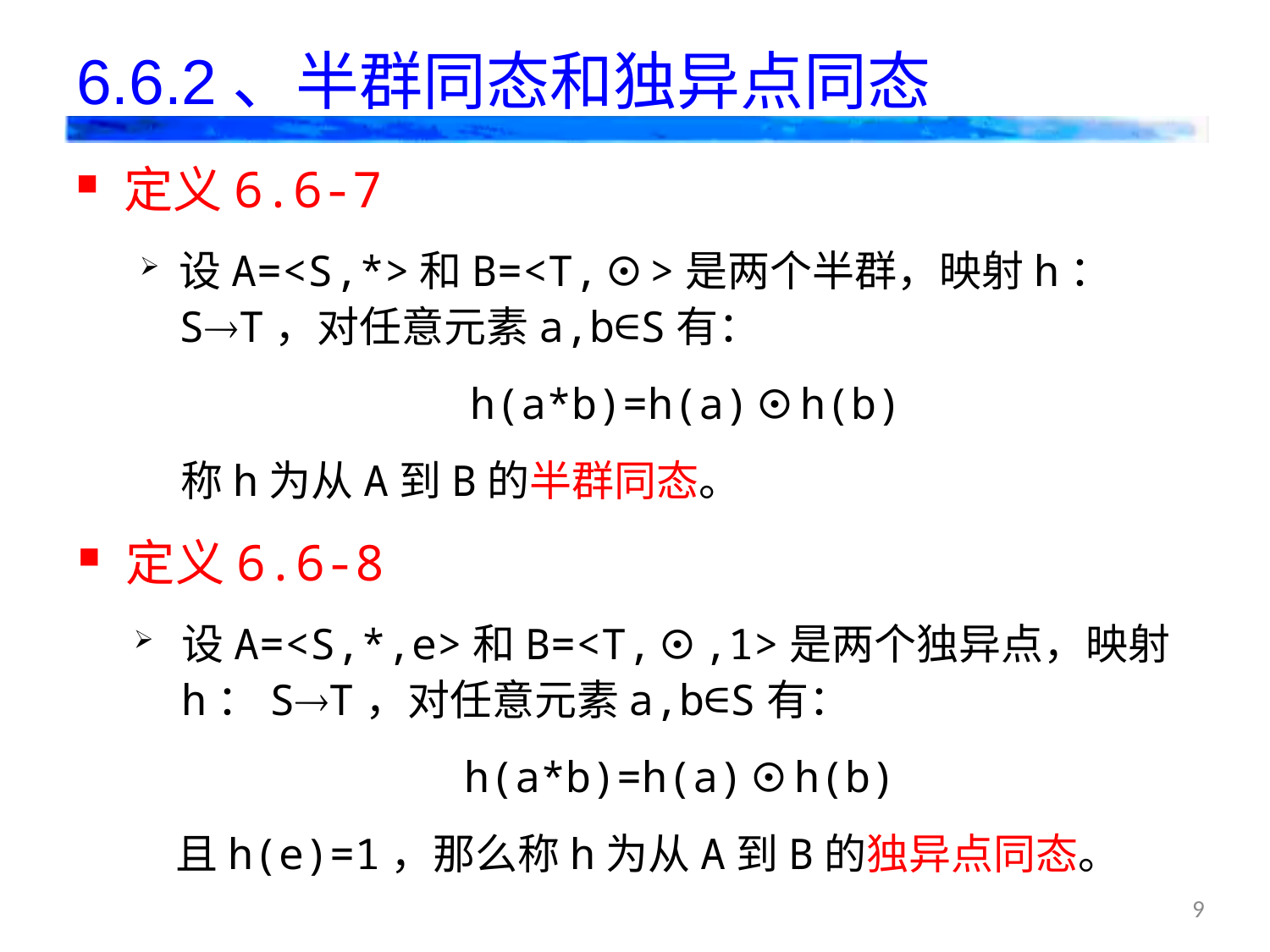

# 6.6.2、半群同态和独异点同态
定义6.6-7
设A=<S,*>和B=<T,⊙>是两个半群，映射h：S→T，对任意元素a,b∈S有：
             h(a*b)=h(a)⊙h(b)
称h为从A到B的半群同态。
定义6.6-8
设A=<S,*,e>和B=<T,⊙,1>是两个独异点，映射h：S→T，对任意元素a,b∈S有：
             h(a*b)=h(a)⊙h(b)
且h(e)=1，那么称h为从A到B的独异点同态。

9